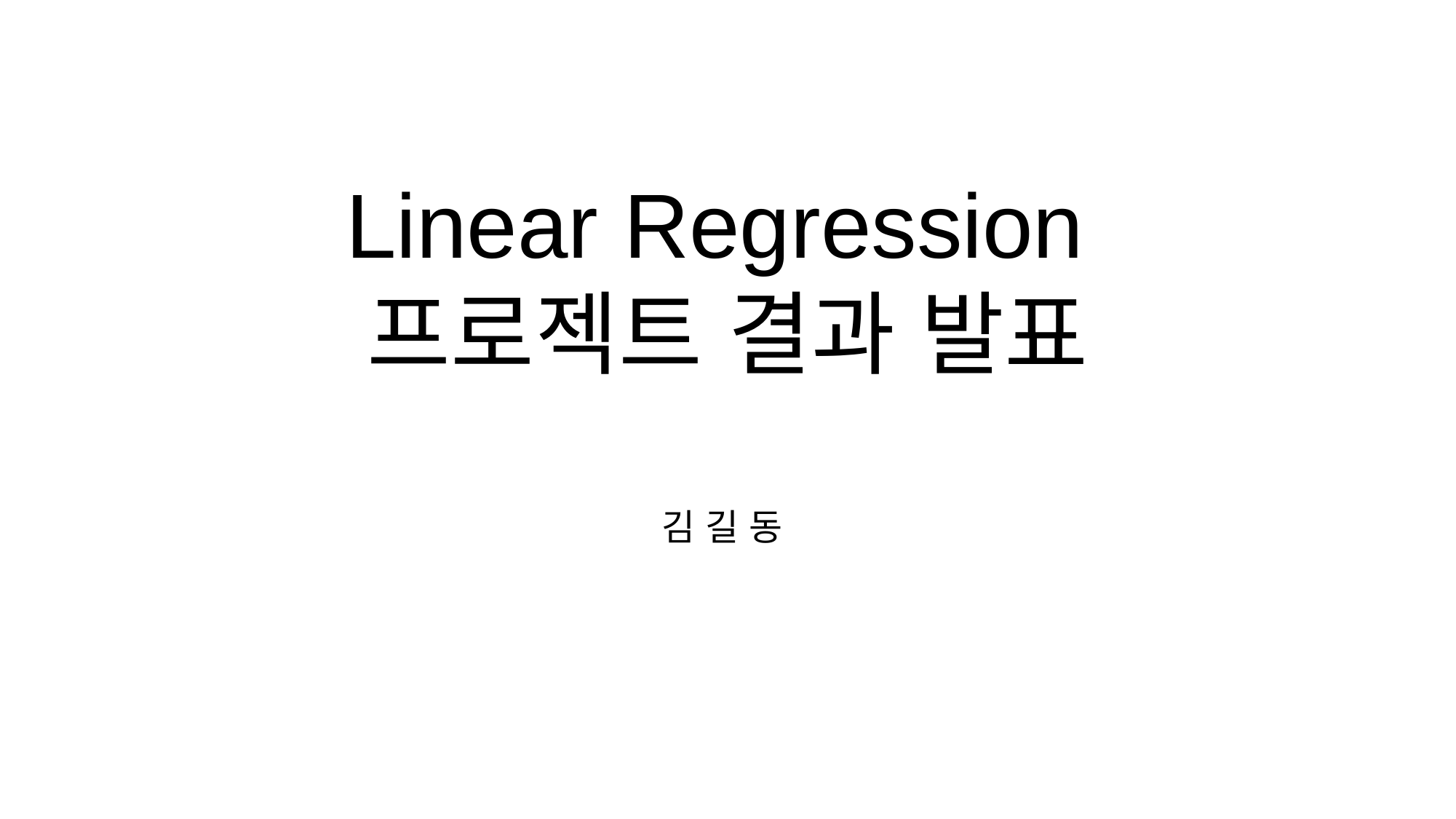

# Linear Regression 프로젝트 결과 발표
김 길 동